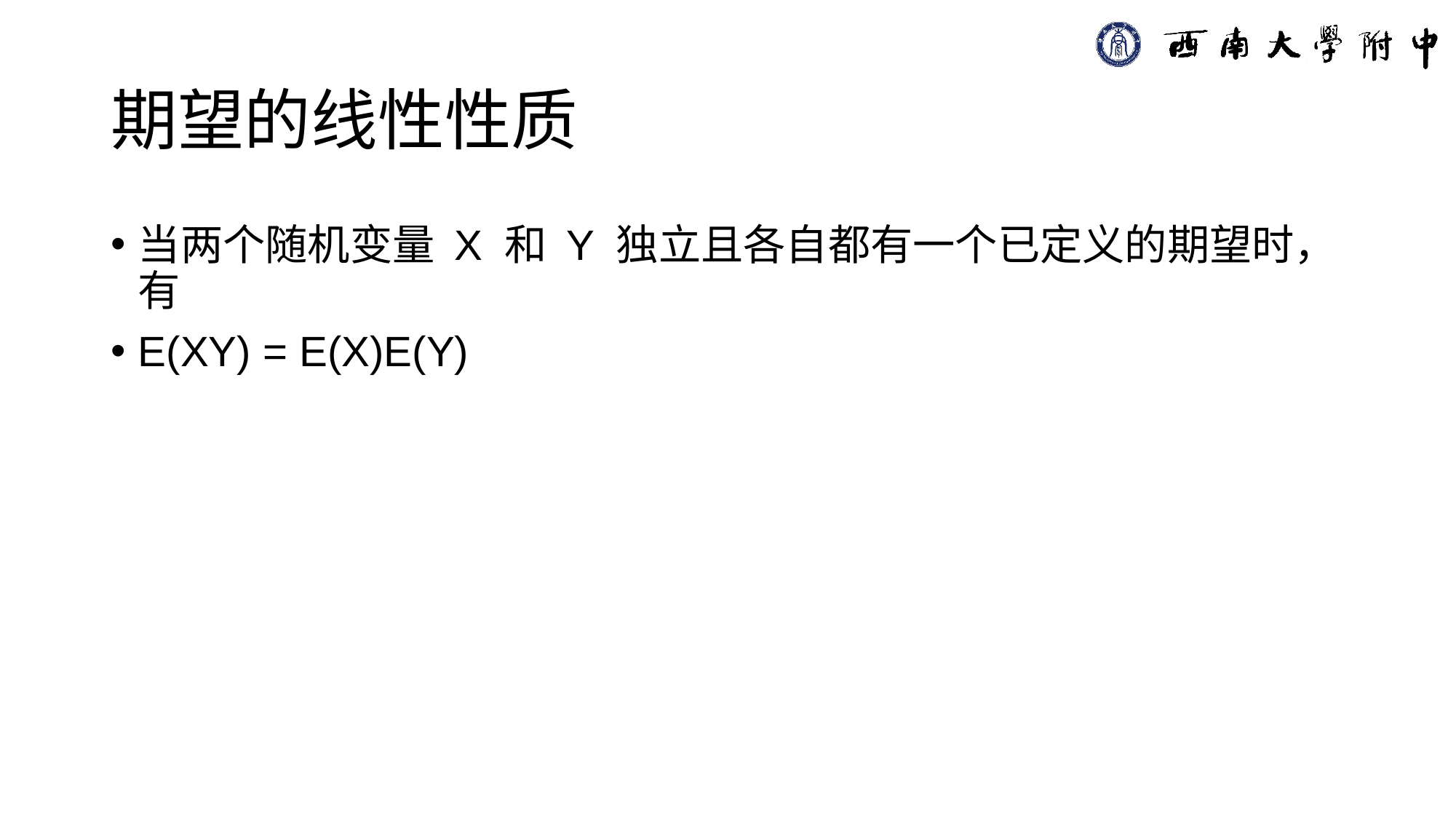

# 期望的线性性质
当两个随机变量 X 和 Y 独立且各自都有一个已定义的期望时，有
E(XY) = E(X)E(Y)